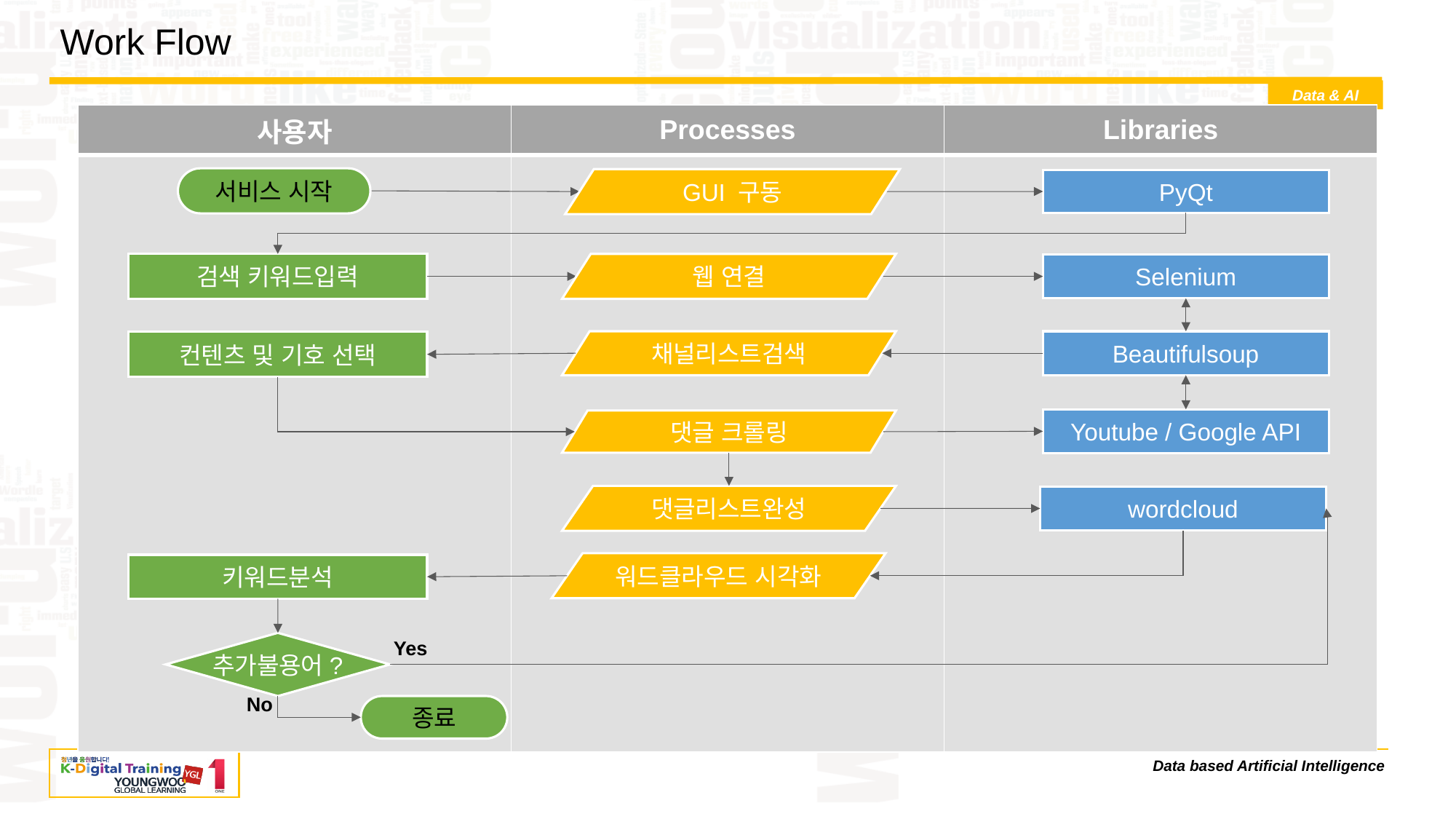

# Work Flow
| 사용자 | Processes | Libraries |
| --- | --- | --- |
|  |  |  |
서비스 시작
GUI 구동
PyQt
검색 키워드입력
웹 연결
Selenium
Beautifulsoup
채널리스트검색
컨텐츠 및 기호 선택
Youtube / Google API
댓글 크롤링
댓글리스트완성
wordcloud
워드클라우드 시각화
키워드분석
Yes

추가불용어?
No
종료